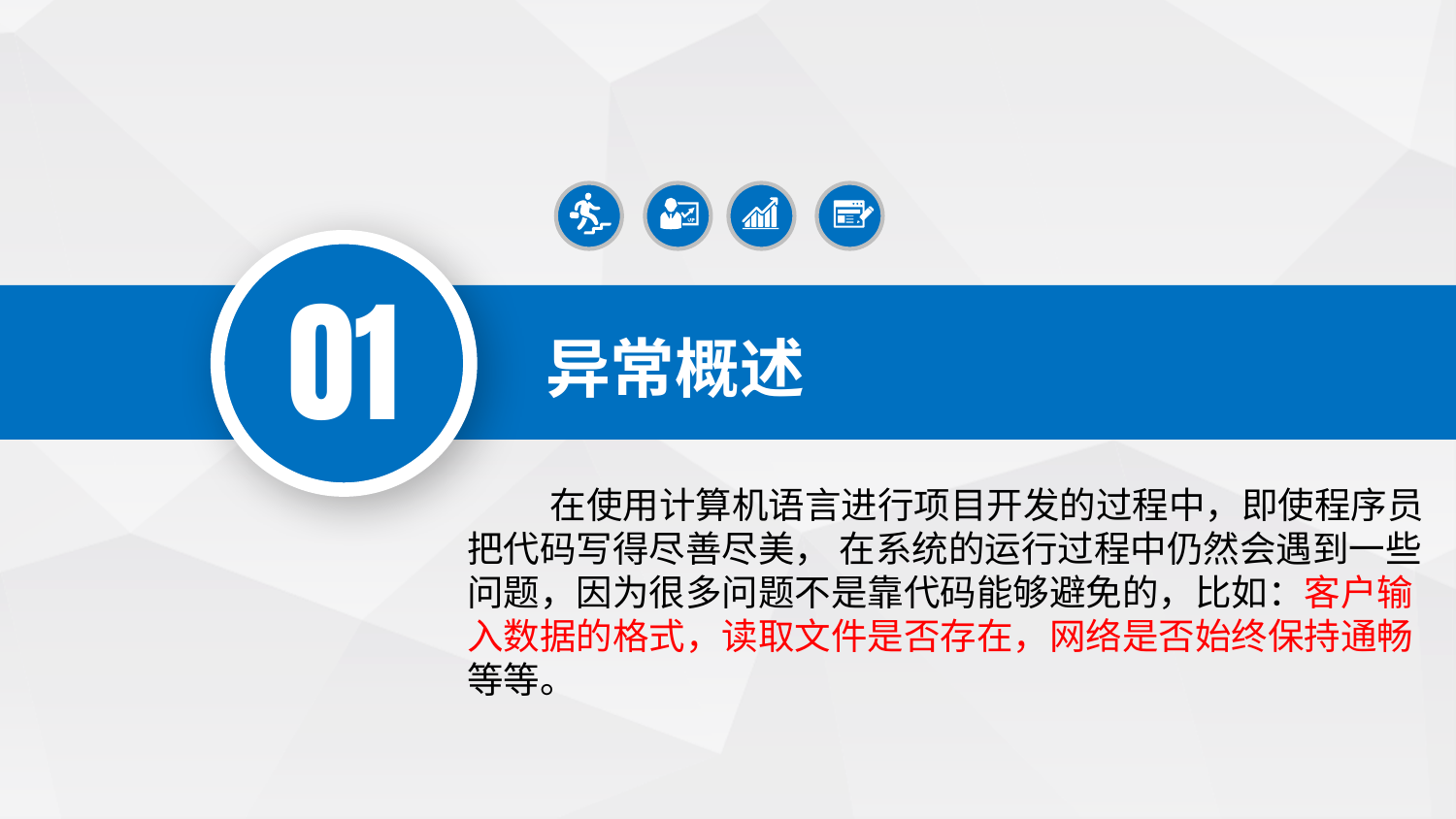

01

异常概述
         在使用计算机语言进行项目开发的过程中，即使程序员把代码写得尽善尽美， 在系统的运行过程中仍然会遇到一些问题，因为很多问题不是靠代码能够避免的，比如：客户输入数据的格式，读取文件是否存在，网络是否始终保持通畅等等。